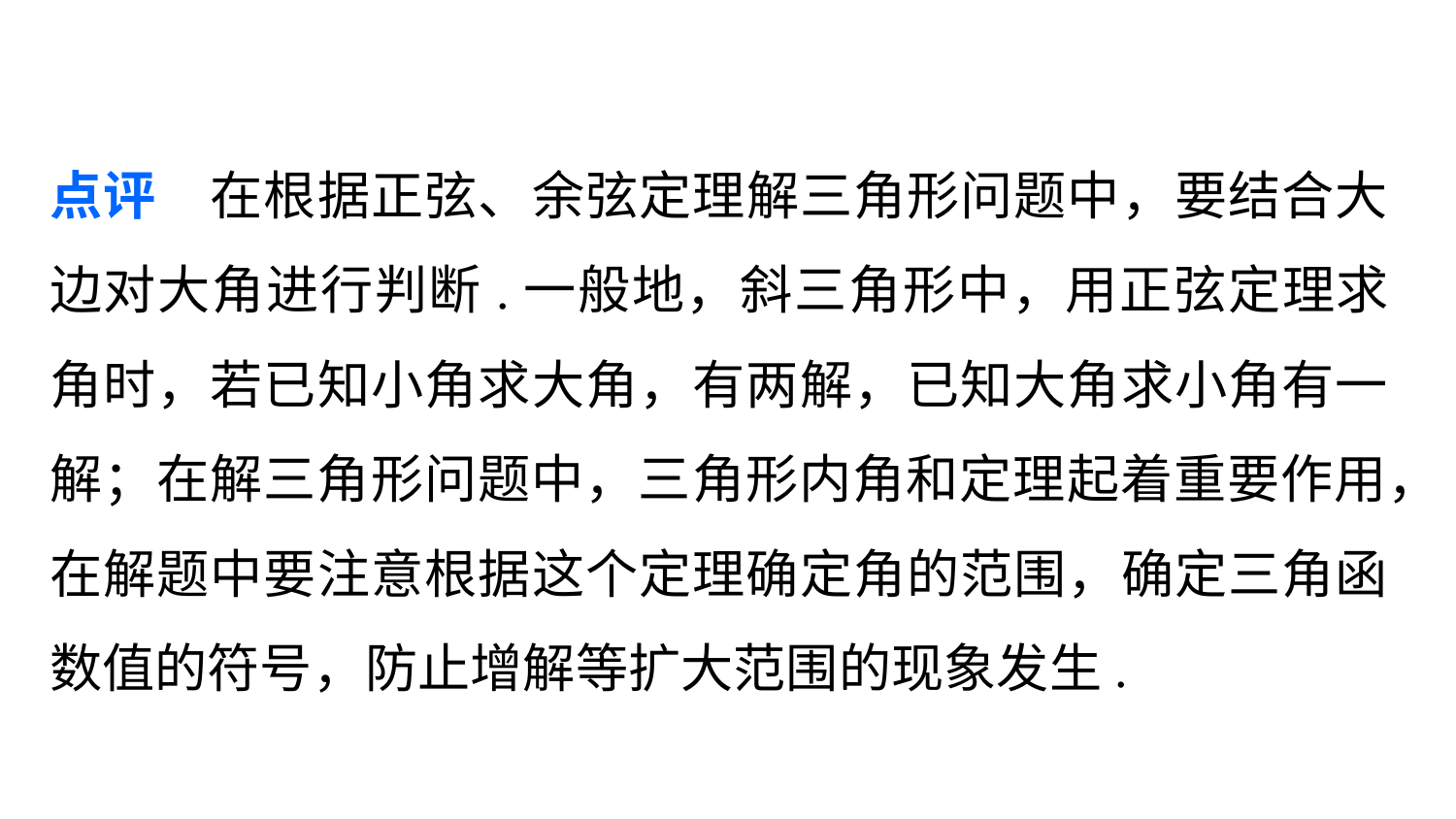

点评　在根据正弦、余弦定理解三角形问题中，要结合大边对大角进行判断.一般地，斜三角形中，用正弦定理求角时，若已知小角求大角，有两解，已知大角求小角有一解；在解三角形问题中，三角形内角和定理起着重要作用，在解题中要注意根据这个定理确定角的范围，确定三角函数值的符号，防止增解等扩大范围的现象发生.